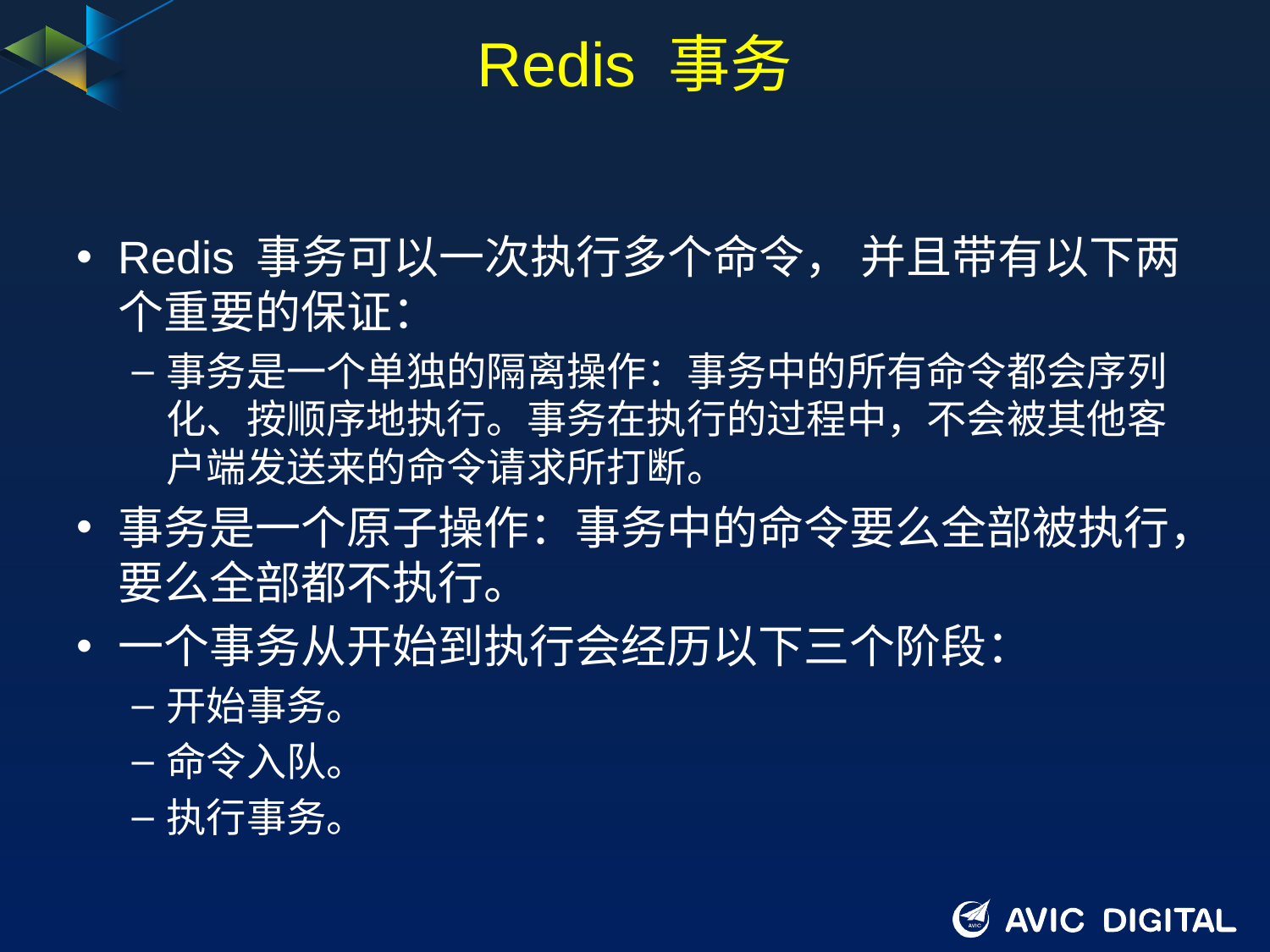

# Redis 事务
Redis 事务可以一次执行多个命令， 并且带有以下两个重要的保证：
事务是一个单独的隔离操作：事务中的所有命令都会序列化、按顺序地执行。事务在执行的过程中，不会被其他客户端发送来的命令请求所打断。
事务是一个原子操作：事务中的命令要么全部被执行，要么全部都不执行。
一个事务从开始到执行会经历以下三个阶段：
开始事务。
命令入队。
执行事务。